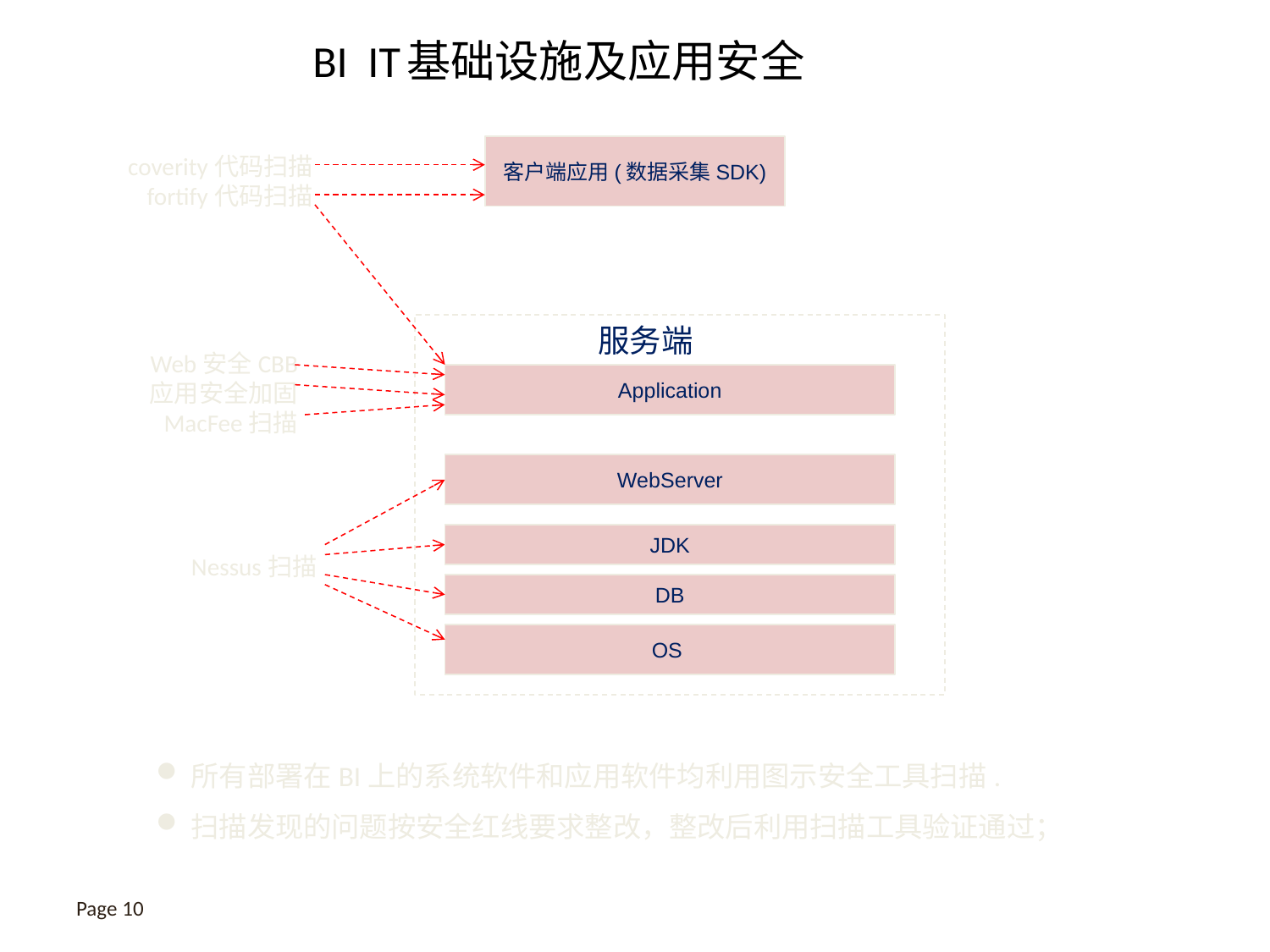

# BI  IT基础设施及应用安全
客户端应用(数据采集SDK)
coverity代码扫描
fortify代码扫描

服务端
Web安全CBB
应用安全加固
MacFee扫描
Application
WebServer
JDK
Nessus扫描
DB
OS
所有部署在BI上的系统软件和应用软件均利用图示安全工具扫描.
扫描发现的问题按安全红线要求整改，整改后利用扫描工具验证通过；

Page 10